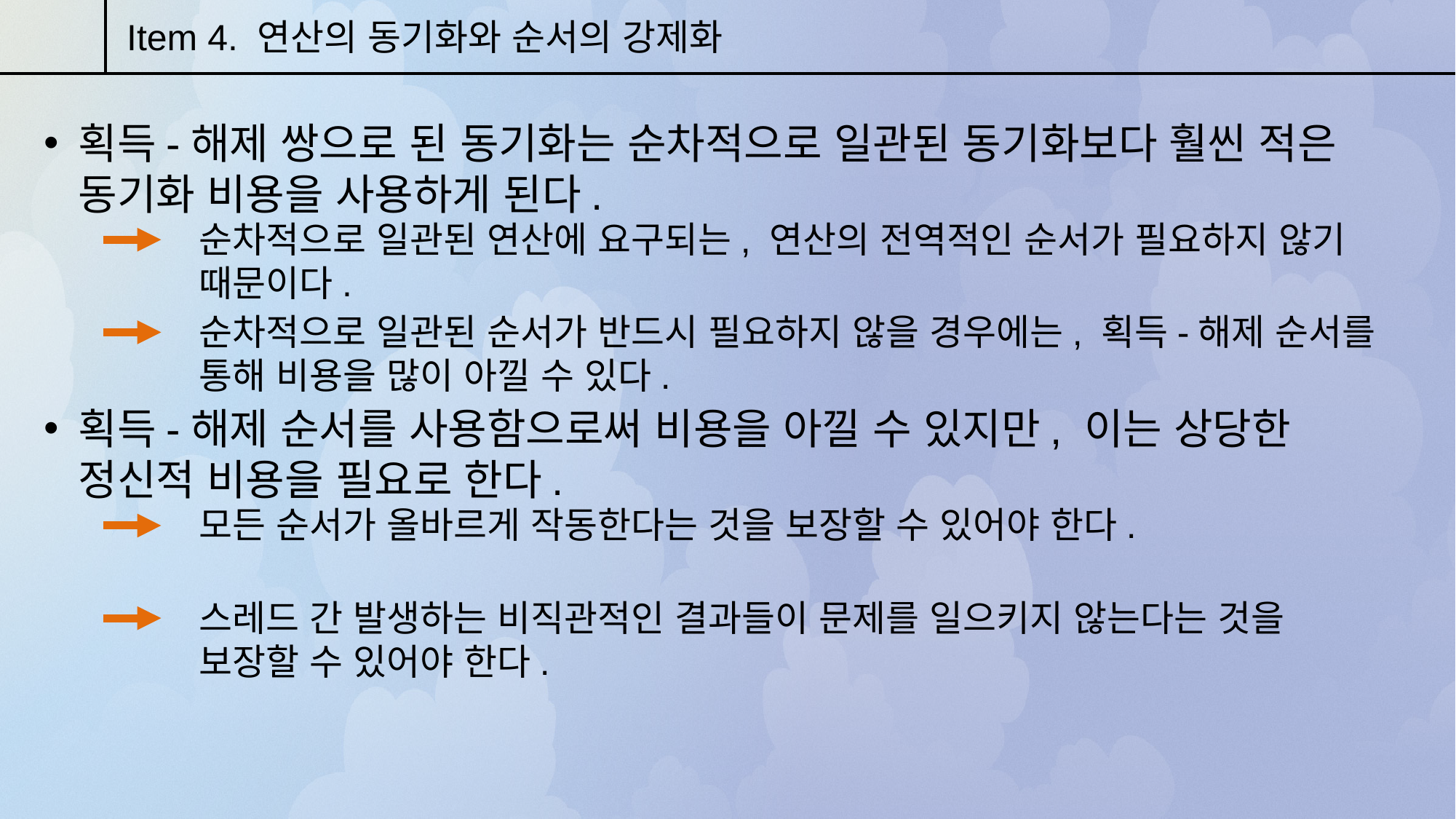

Item 4. 연산의 동기화와 순서의 강제화
획득-해제 쌍으로 된 동기화는 순차적으로 일관된 동기화보다 훨씬 적은 동기화 비용을 사용하게 된다.
순차적으로 일관된 연산에 요구되는, 연산의 전역적인 순서가 필요하지 않기 때문이다.
순차적으로 일관된 순서가 반드시 필요하지 않을 경우에는, 획득-해제 순서를 통해 비용을 많이 아낄 수 있다.
획득-해제 순서를 사용함으로써 비용을 아낄 수 있지만, 이는 상당한 정신적 비용을 필요로 한다.
모든 순서가 올바르게 작동한다는 것을 보장할 수 있어야 한다.
스레드 간 발생하는 비직관적인 결과들이 문제를 일으키지 않는다는 것을 보장할 수 있어야 한다.